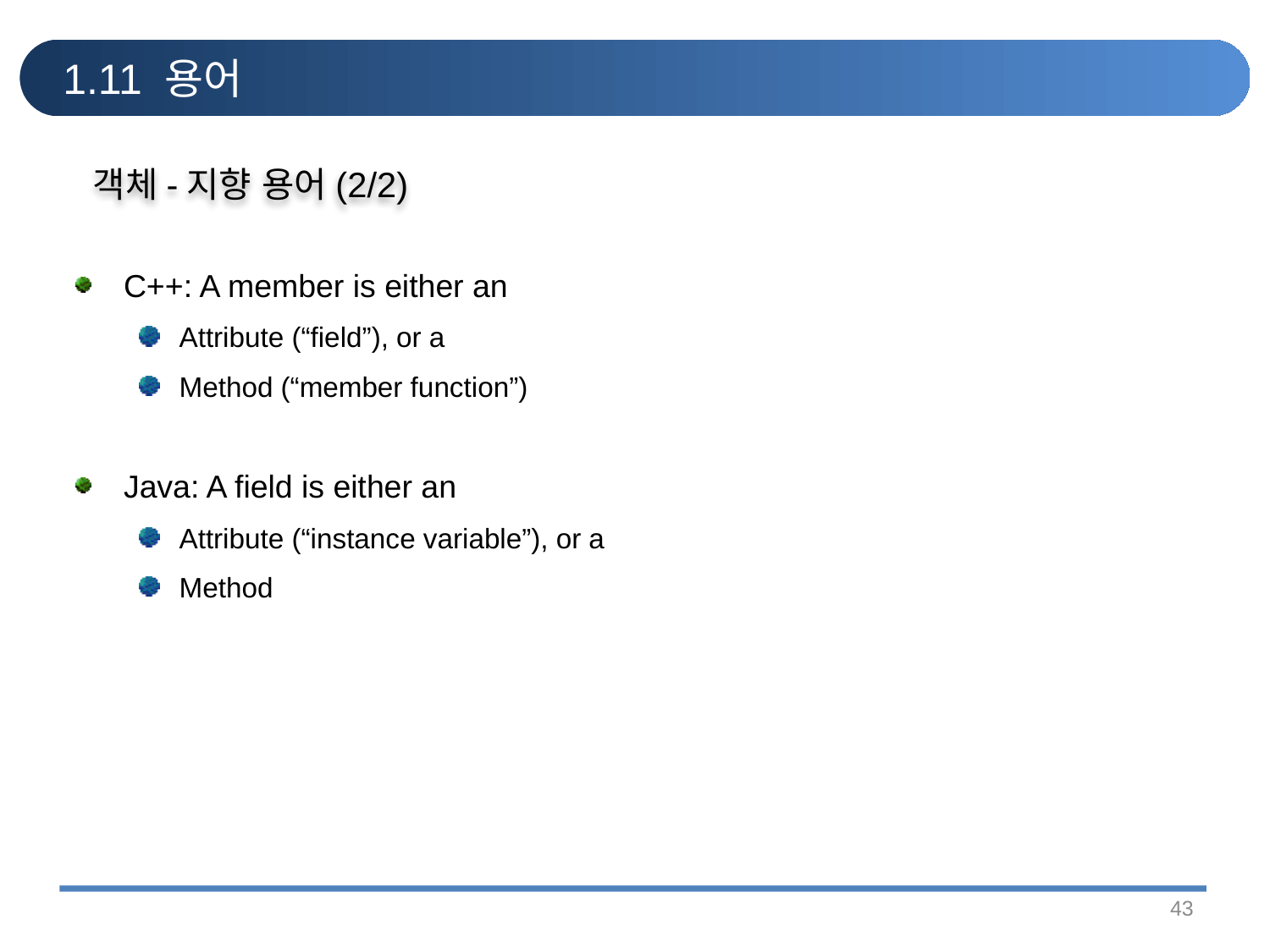

# 1.11 용어
객체-지향 용어(2/2)
C++: A member is either an
Attribute (“field”), or a
Method (“member function”)

Java: A field is either an
Attribute (“instance variable”), or a
Method
43